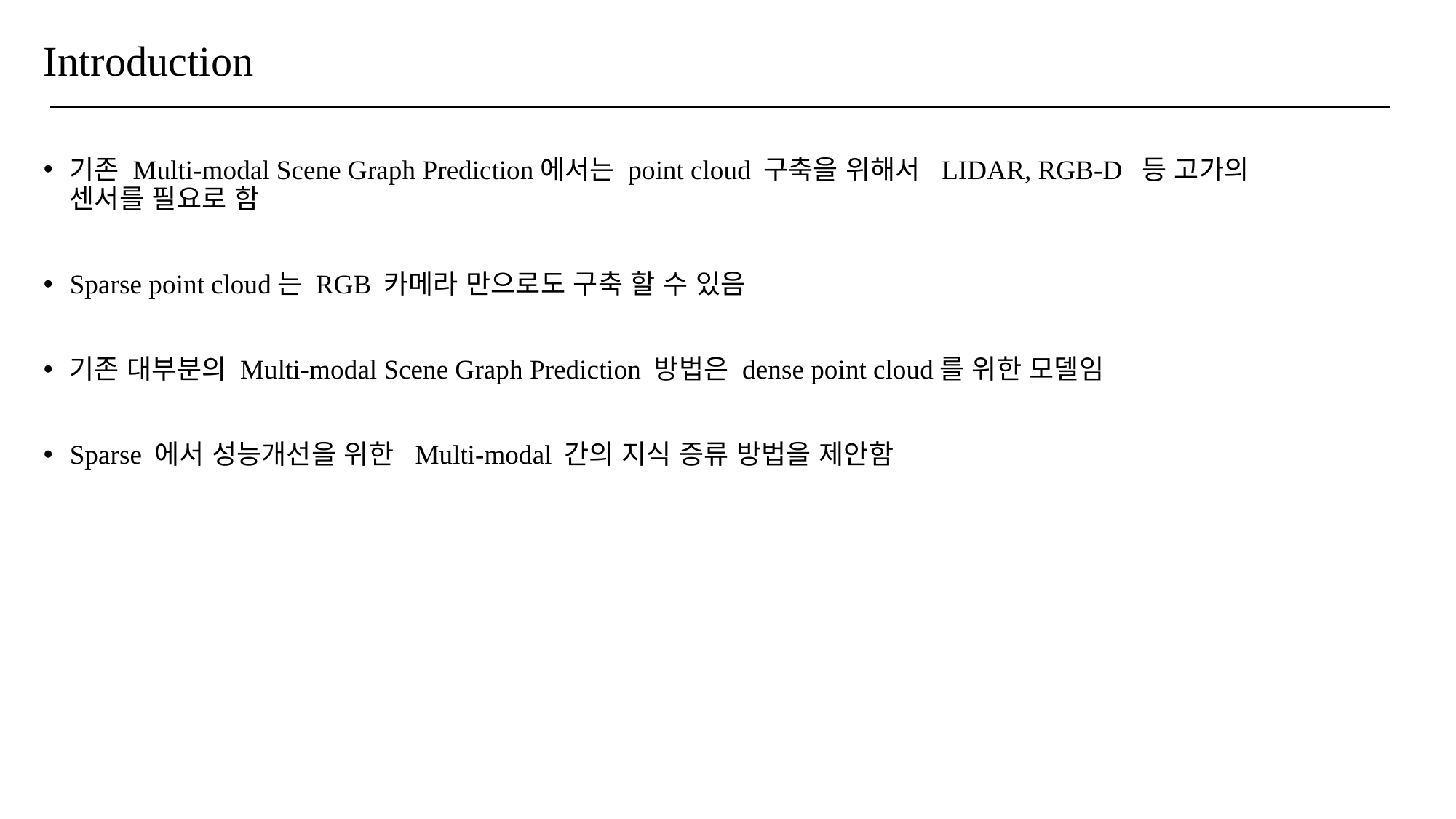

# Introduction

기존 Multi-modal Scene Graph Prediction에서는 point cloud 구축을 위해서  LIDAR, RGB-D  등 고가의 센서를 필요로 함

Sparse point cloud는 RGB 카메라 만으로도 구축 할 수 있음

기존 대부분의 Multi-modal Scene Graph Prediction 방법은 dense point cloud를 위한 모델임

Sparse 에서 성능개선을 위한  Multi-modal 간의 지식 증류 방법을 제안함